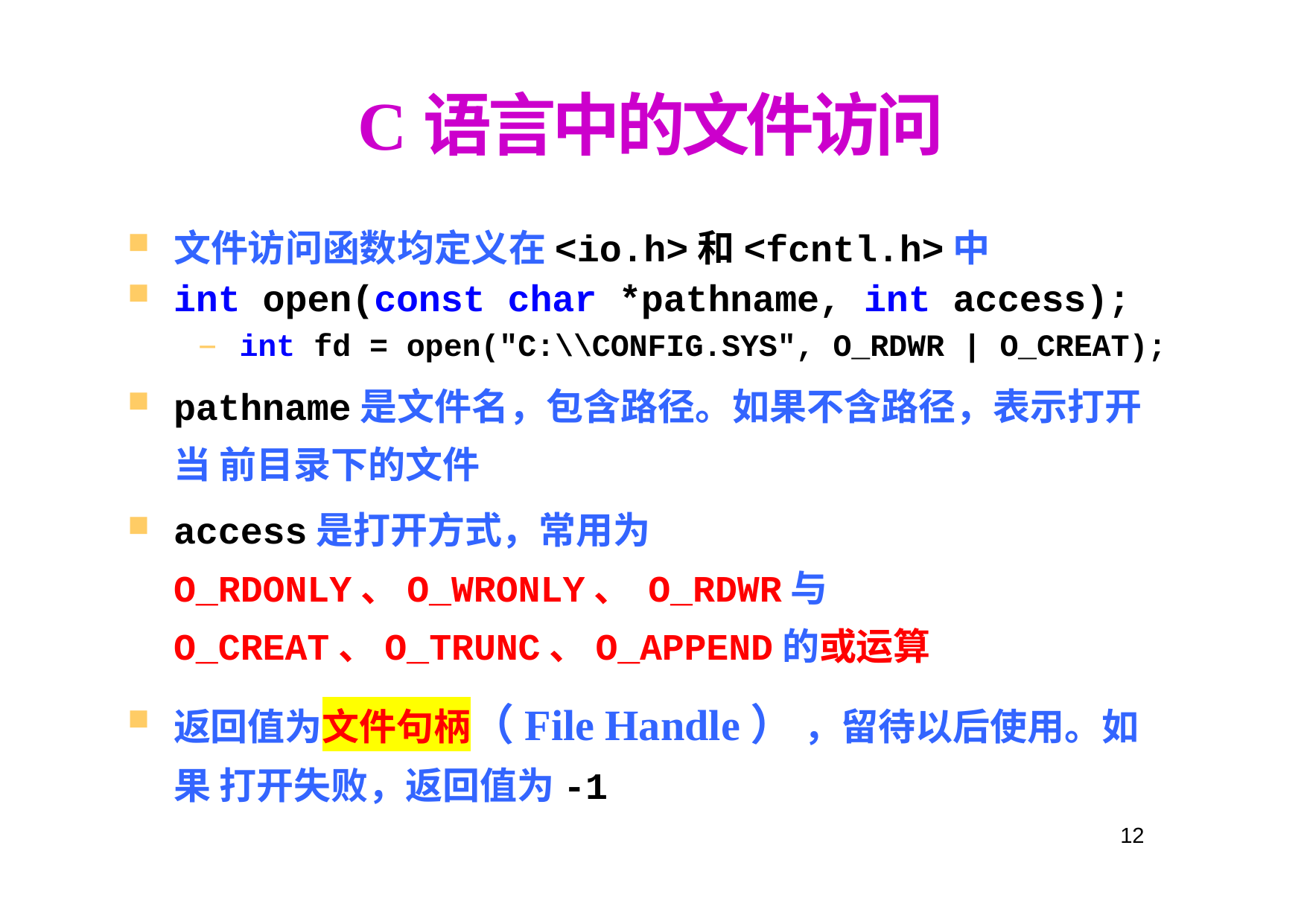

# C语言中的文件访问
文件访问函数均定义在<io.h>和<fcntl.h>中
int open(const char *pathname, int access);
– int fd = open("C:\\CONFIG.SYS", O_RDWR | O_CREAT);
pathname是文件名，包含路径。如果不含路径，表示打开当 前目录下的文件
access是打开方式，常用为O_RDONLY、O_WRONLY、 O_RDWR与O_CREAT、O_TRUNC、O_APPEND的或运算
返回值为文件句柄（File Handle） ，留待以后使用。如果 打开失败，返回值为-1
12